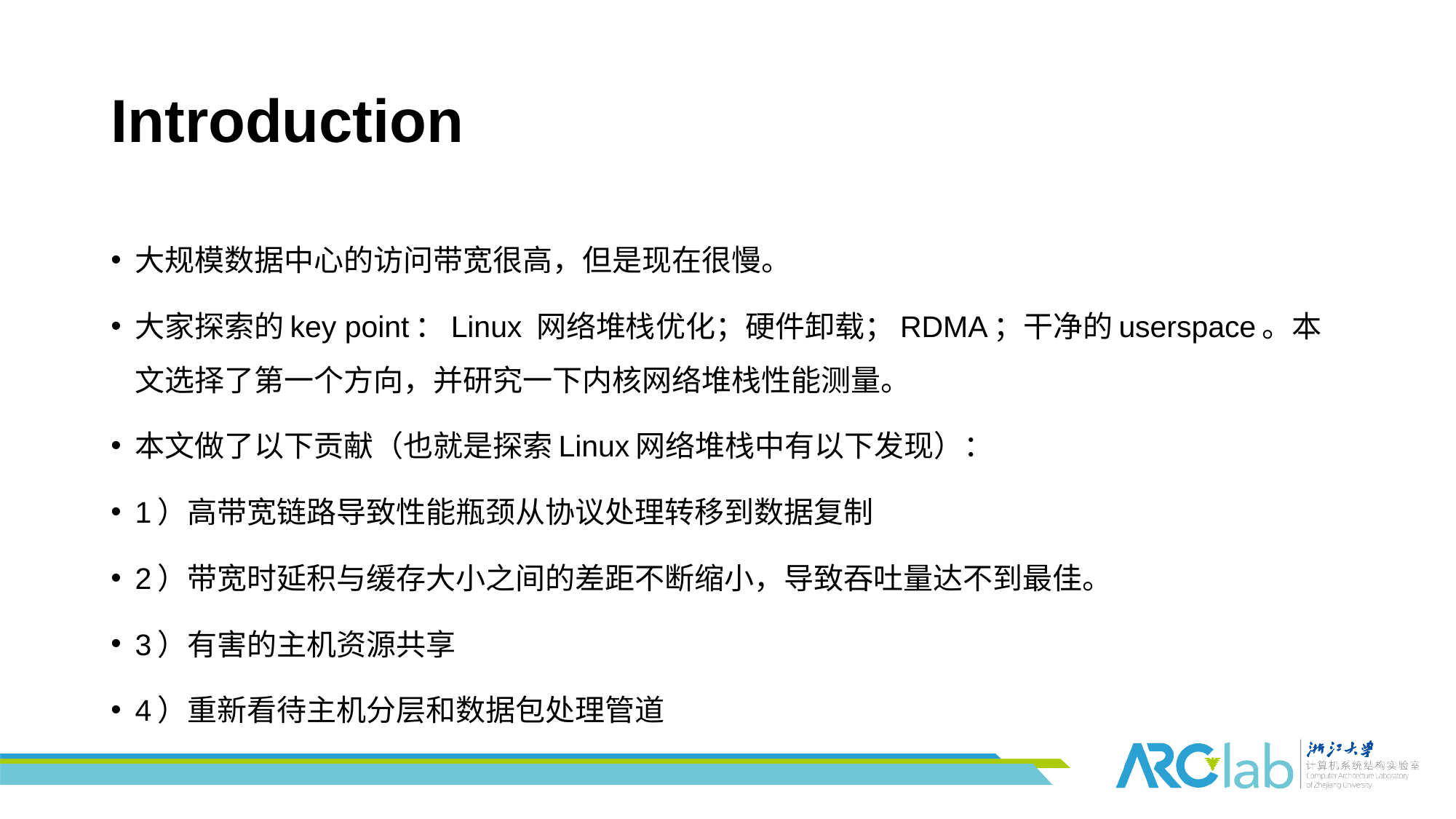

# Introduction
大规模数据中心的访问带宽很高，但是现在很慢。
大家探索的key point：Linux 网络堆栈优化；硬件卸载；RDMA；干净的userspace。本文选择了第一个方向，并研究一下内核网络堆栈性能测量。
本文做了以下贡献（也就是探索Linux网络堆栈中有以下发现）：
1）高带宽链路导致性能瓶颈从协议处理转移到数据复制
2）带宽时延积与缓存大小之间的差距不断缩小，导致吞吐量达不到最佳。
3）有害的主机资源共享
4）重新看待主机分层和数据包处理管道